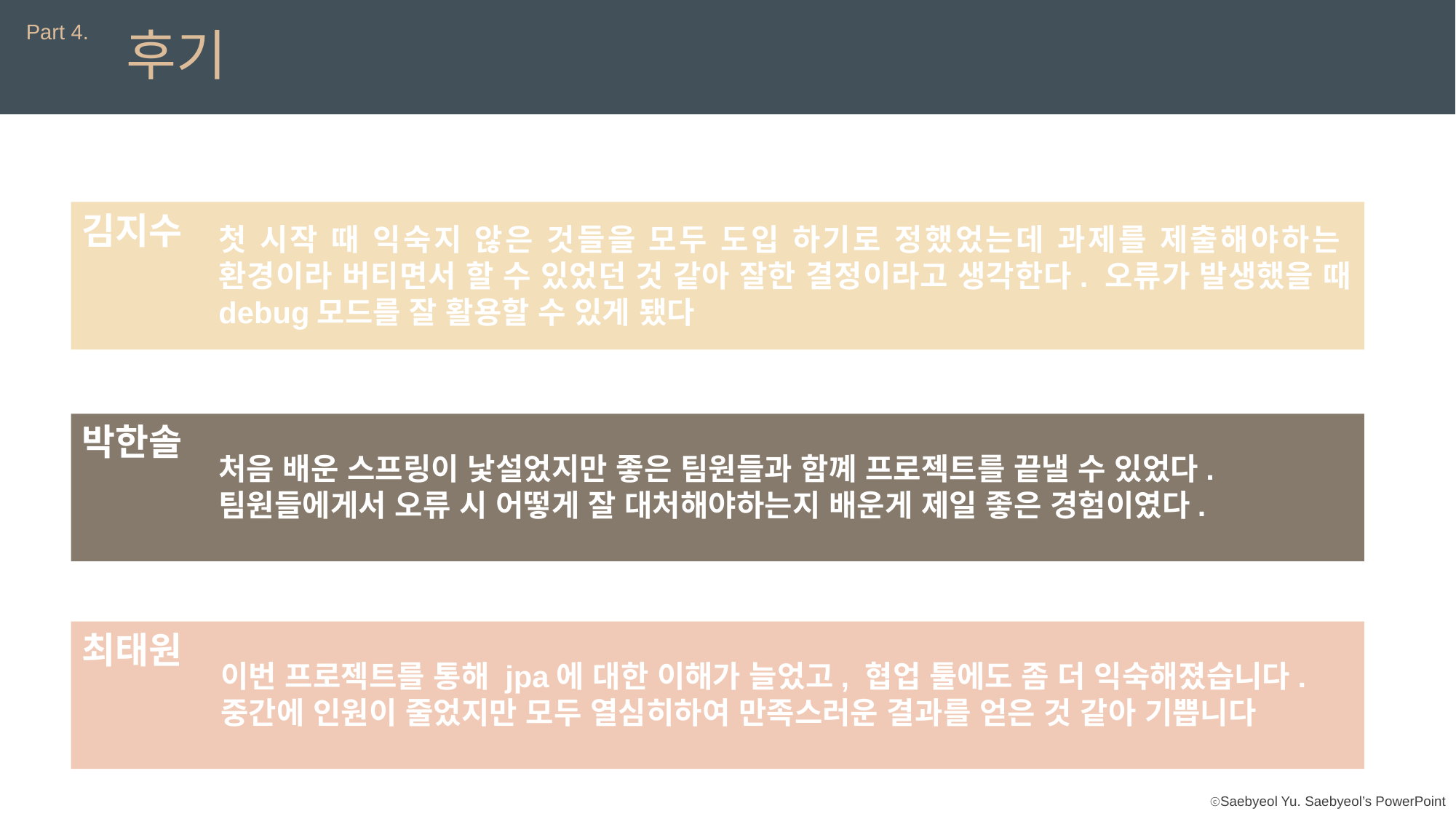

Part 4.
후기

김지수
첫 시작 때 익숙지 않은 것들을 모두 도입 하기로 정했었는데 과제를 제출해야하는  환경이라 버티면서 할 수 있었던 것 같아 잘한 결정이라고 생각한다. 오류가 발생했을 때 debug모드를 잘 활용할 수 있게 됐다

박한솔
처음 배운 스프링이 낯설었지만 좋은 팀원들과 함꼐 프로젝트를 끝낼 수 있었다.
팀원들에게서 오류 시 어떻게 잘 대처해야하는지 배운게 제일 좋은 경험이였다.
최태원

이번 프로젝트를 통해 jpa에 대한 이해가 늘었고, 협업 툴에도 좀 더 익숙해졌습니다.
중간에 인원이 줄었지만 모두 열심히하여 만족스러운 결과를 얻은 것 같아 기쁩니다